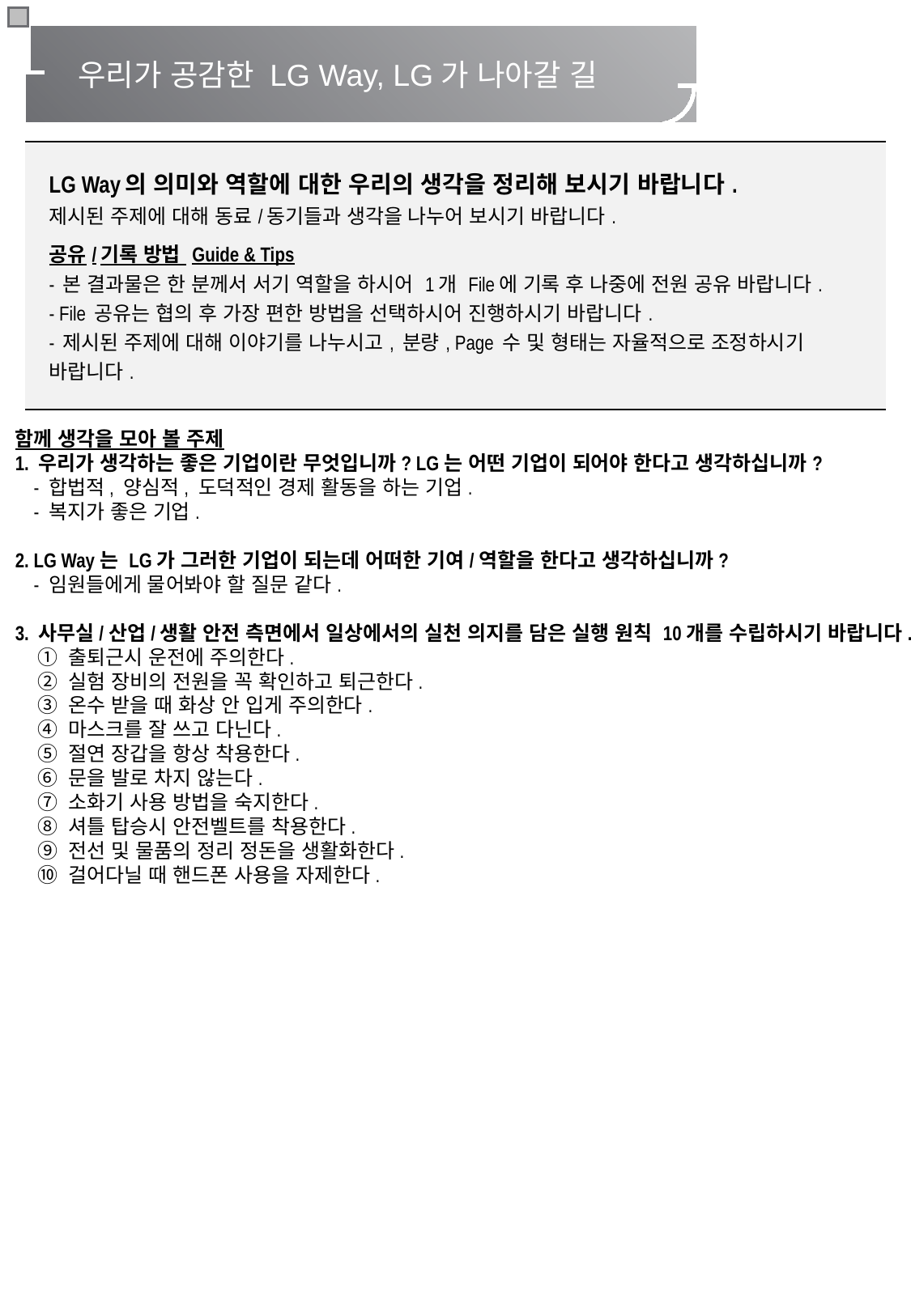

우리가 공감한 LG Way, LG가 나아갈 길
| LG Way의 의미와 역할에 대한 우리의 생각을 정리해 보시기 바랍니다. 제시된 주제에 대해 동료/동기들과 생각을 나누어 보시기 바랍니다. 공유/기록 방법 Guide & Tips - 본 결과물은 한 분께서 서기 역할을 하시어 1개 File에 기록 후 나중에 전원 공유 바랍니다. - File 공유는 협의 후 가장 편한 방법을 선택하시어 진행하시기 바랍니다. - 제시된 주제에 대해 이야기를 나누시고, 분량, Page 수 및 형태는 자율적으로 조정하시기 바랍니다. |
| --- |
함께 생각을 모아 볼 주제
1. 우리가 생각하는 좋은 기업이란 무엇입니까? LG는 어떤 기업이 되어야 한다고 생각하십니까?
    - 합법적, 양심적, 도덕적인 경제 활동을 하는 기업.
    - 복지가 좋은 기업.

2. LG Way는 LG가 그러한 기업이 되는데 어떠한 기여/역할을 한다고 생각하십니까?
    - 임원들에게 물어봐야 할 질문 같다.

3. 사무실/산업/생활 안전 측면에서 일상에서의 실천 의지를 담은 실행 원칙 10개를 수립하시기 바랍니다.
    ① 출퇴근시 운전에 주의한다.
    ② 실험 장비의 전원을 꼭 확인하고 퇴근한다.
    ③ 온수 받을 때 화상 안 입게 주의한다.
    ④ 마스크를 잘 쓰고 다닌다.
    ⑤ 절연 장갑을 항상 착용한다.
    ⑥ 문을 발로 차지 않는다.
    ⑦ 소화기 사용 방법을 숙지한다.
    ⑧ 셔틀 탑승시 안전벨트를 착용한다.
    ⑨ 전선 및 물품의 정리 정돈을 생활화한다.
    ⑩ 걸어다닐 때 핸드폰 사용을 자제한다.